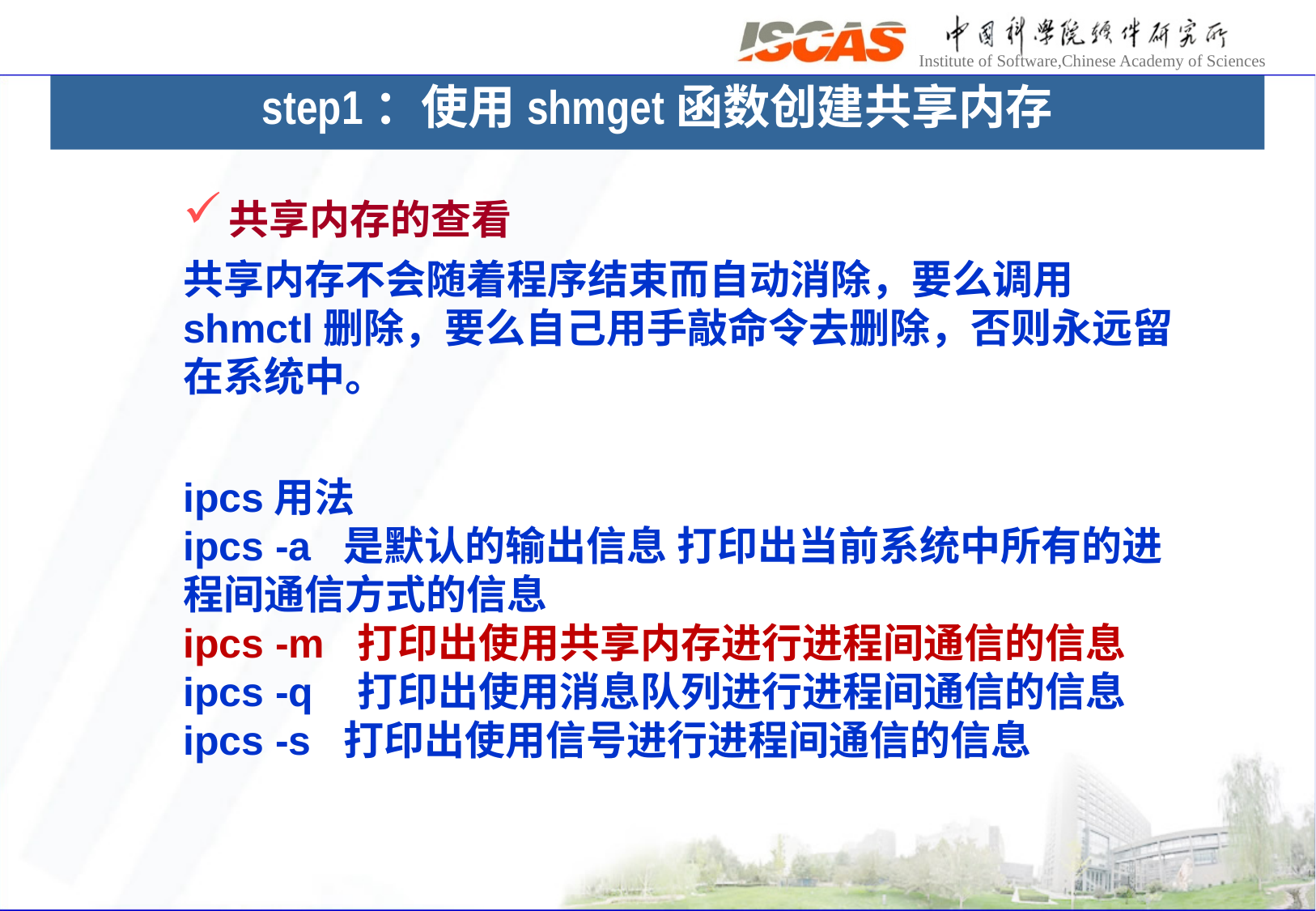

step1：使用shmget函数创建共享内存
共享内存的查看
共享内存不会随着程序结束而自动消除，要么调用shmctl删除，要么自己用手敲命令去删除，否则永远留在系统中。

ipcs用法
ipcs -a  是默认的输出信息 打印出当前系统中所有的进程间通信方式的信息
ipcs -m  打印出使用共享内存进行进程间通信的信息
ipcs -q   打印出使用消息队列进行进程间通信的信息
ipcs -s  打印出使用信号进行进程间通信的信息